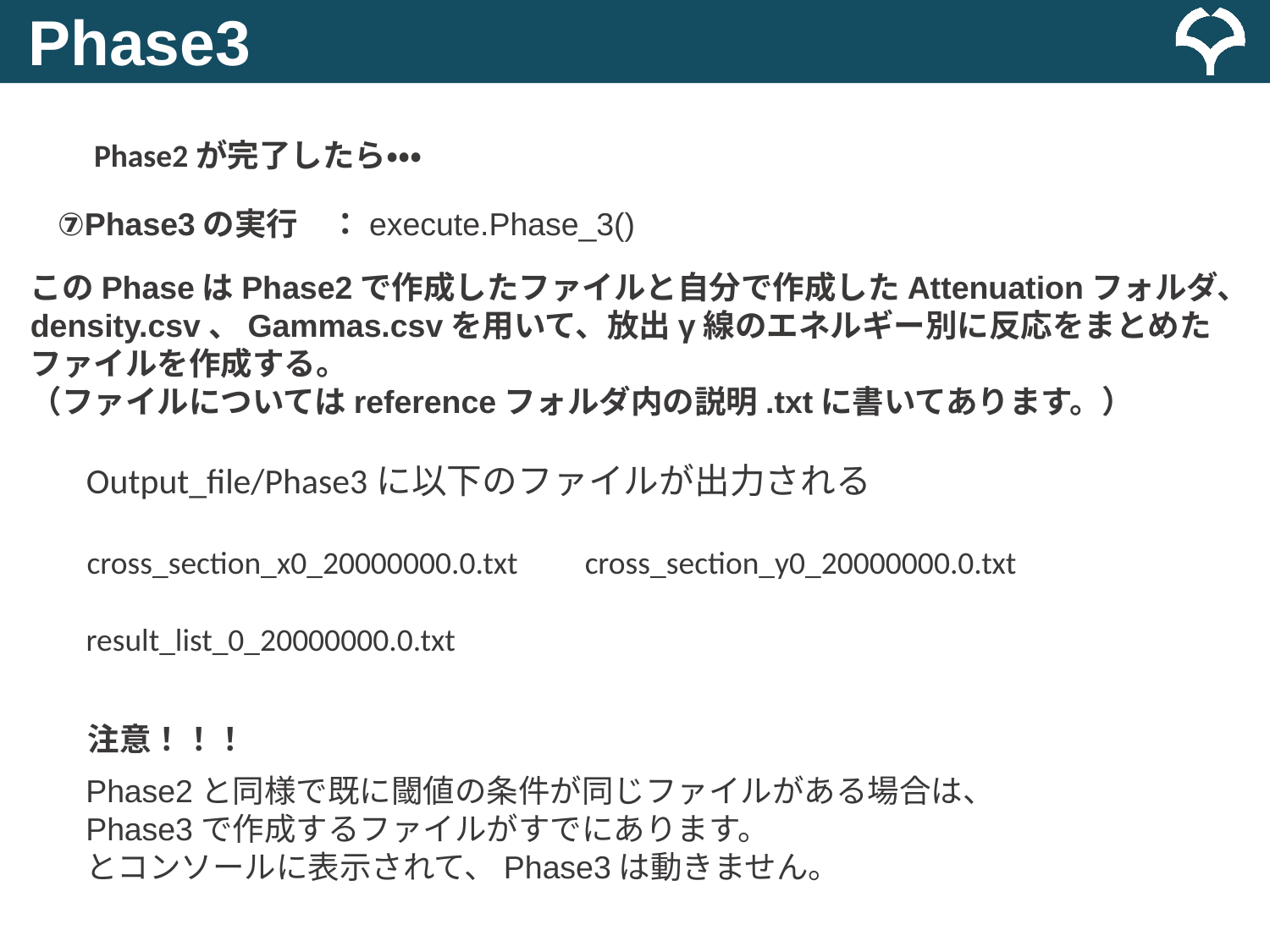

Phase3
Phase2が完了したら・・・
⑦Phase3の実行　：execute.Phase_3()
このPhaseはPhase2で作成したファイルと自分で作成したAttenuationフォルダ、density.csv、Gammas.csvを用いて、放出γ線のエネルギー別に反応をまとめたファイルを作成する。
（ファイルについてはreferenceフォルダ内の説明.txtに書いてあります。）
Output_file/Phase3に以下のファイルが出力される
cross_section_x0_20000000.0.txt
cross_section_y0_20000000.0.txt
result_list_0_20000000.0.txt
注意！！！
Phase2と同様で既に閾値の条件が同じファイルがある場合は、
Phase3で作成するファイルがすでにあります。
とコンソールに表示されて、Phase3は動きません。